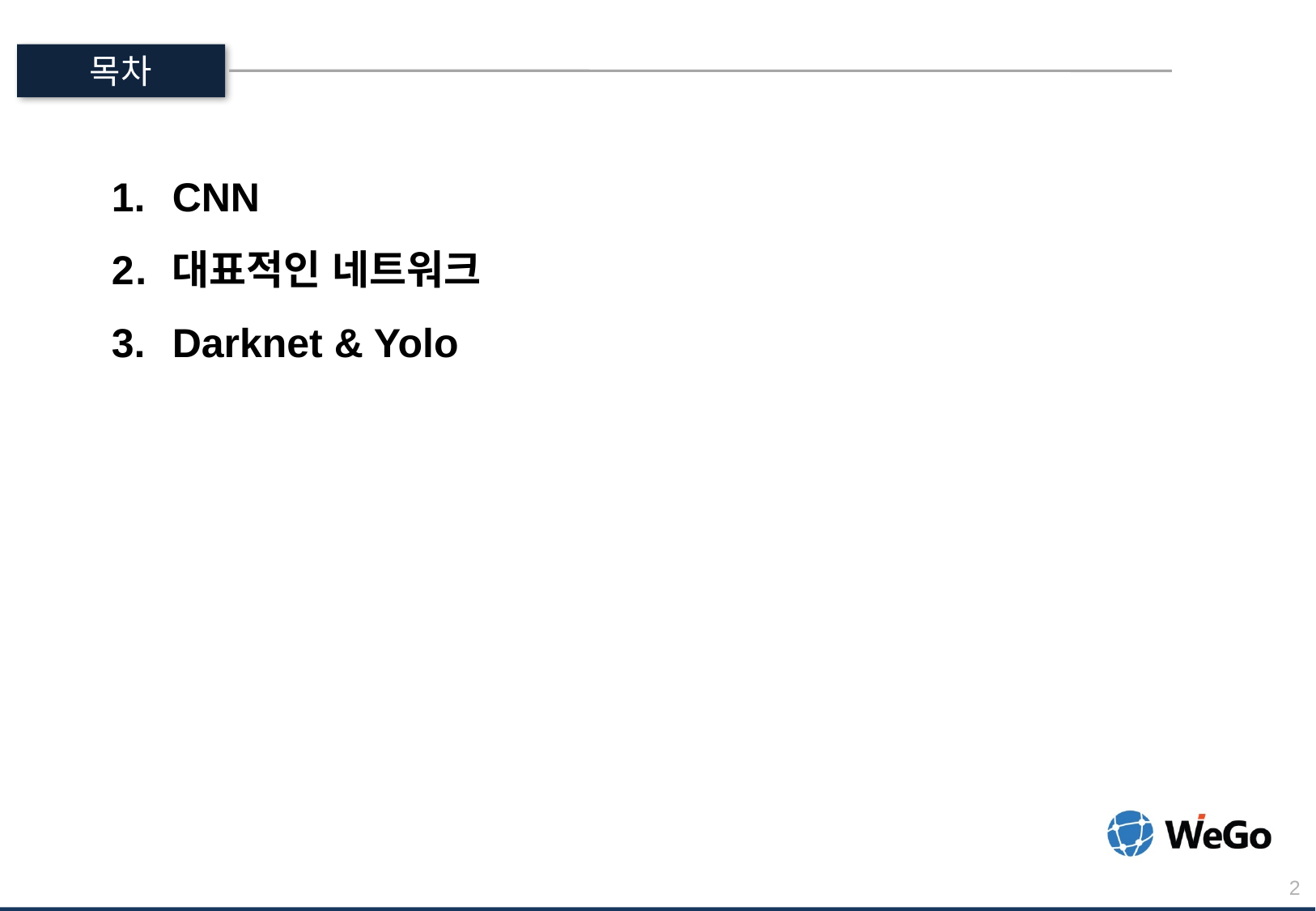

목차

CNN
대표적인 네트워크
Darknet & Yolo
2